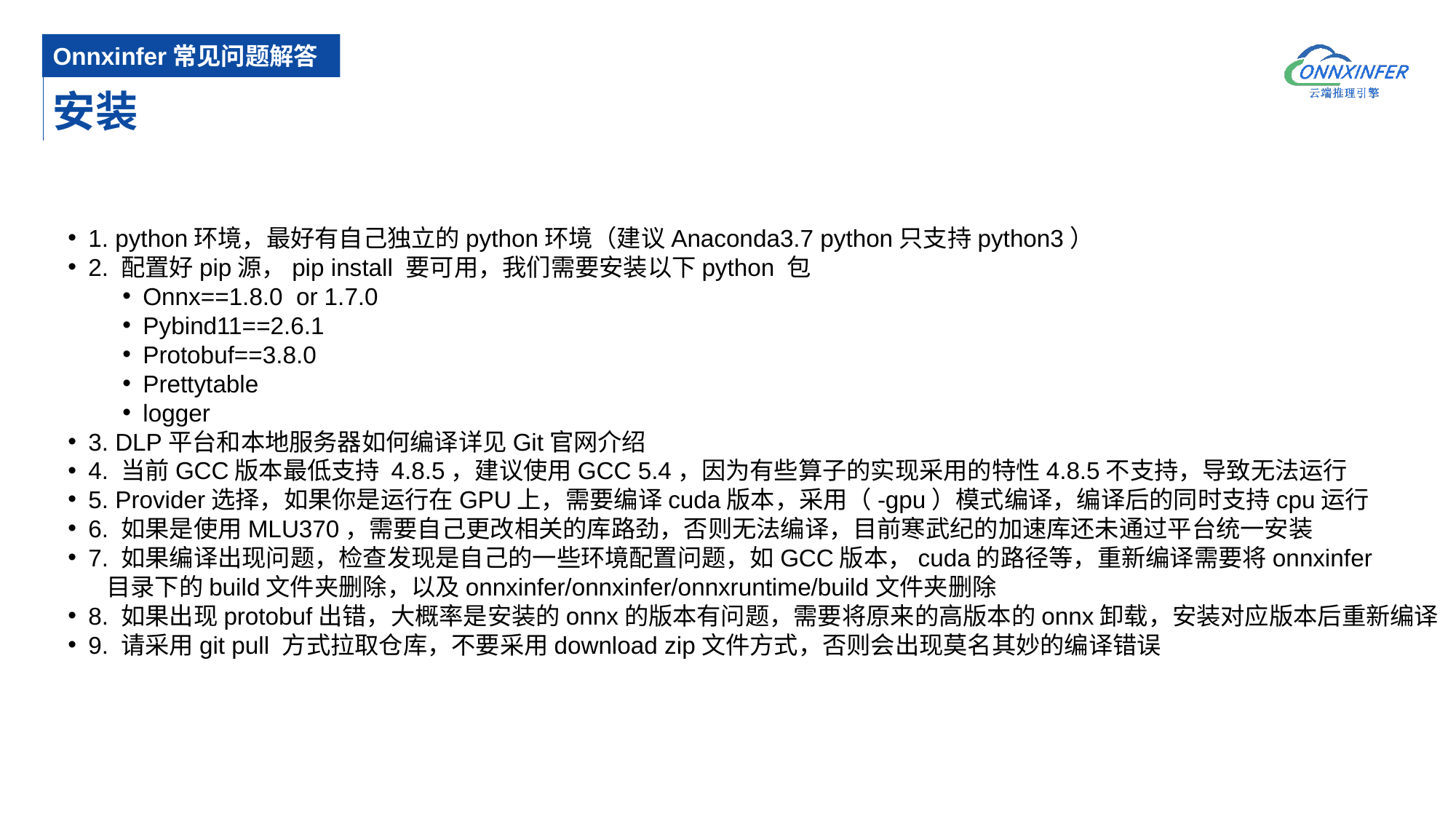

Onnxinfer常见问题解答
# 安装

1. python环境，最好有自己独立的python环境（建议Anaconda3.7 python只支持python3）
2. 配置好pip源，pip install 要可用，我们需要安装以下python 包
Onnx==1.8.0  or 1.7.0
Pybind11==2.6.1
Protobuf==3.8.0
Prettytable
logger
3. DLP平台和本地服务器如何编译详见Git官网介绍
4. 当前GCC版本最低支持 4.8.5，建议使用GCC 5.4，因为有些算子的实现采用的特性4.8.5不支持，导致无法运行
5. Provider选择，如果你是运行在GPU上，需要编译cuda版本，采用（-gpu）模式编译，编译后的同时支持cpu运行
6. 如果是使用MLU370，需要自己更改相关的库路劲，否则无法编译，目前寒武纪的加速库还未通过平台统一安装
7. 如果编译出现问题，检查发现是自己的一些环境配置问题，如GCC版本，cuda的路径等，重新编译需要将onnxinfer
      目录下的build文件夹删除，以及onnxinfer/onnxinfer/onnxruntime/build文件夹删除
8. 如果出现protobuf出错，大概率是安装的onnx的版本有问题，需要将原来的高版本的onnx卸载，安装对应版本后重新编译
9. 请采用git pull 方式拉取仓库，不要采用download zip文件方式，否则会出现莫名其妙的编译错误